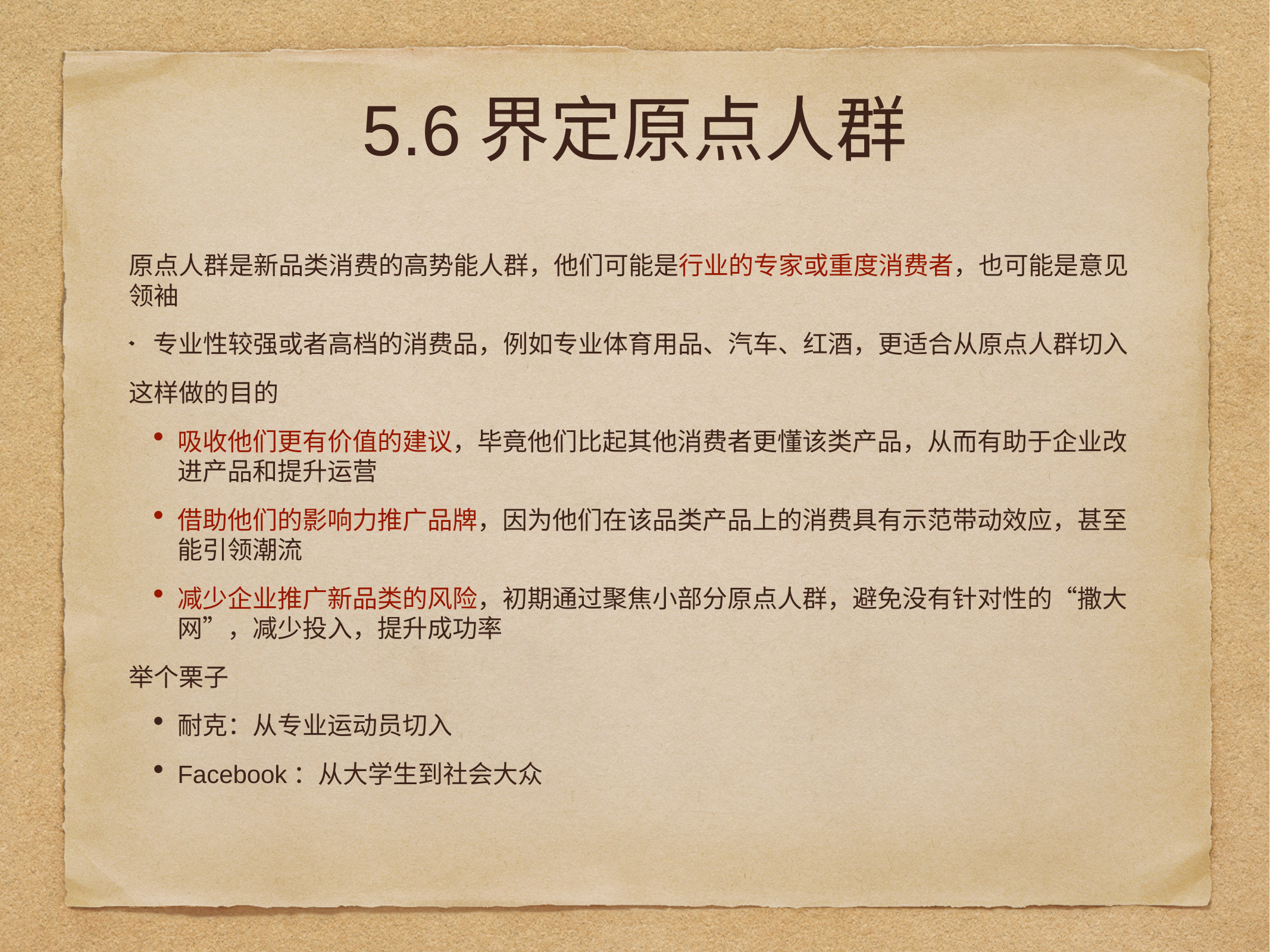

# 5.6界定原点人群
原点人群是新品类消费的高势能人群，他们可能是行业的专家或重度消费者，也可能是意见领袖
专业性较强或者高档的消费品，例如专业体育用品、汽车、红酒，更适合从原点人群切入
这样做的目的
吸收他们更有价值的建议，毕竟他们比起其他消费者更懂该类产品，从而有助于企业改进产品和提升运营
借助他们的影响力推广品牌，因为他们在该品类产品上的消费具有示范带动效应，甚至能引领潮流
减少企业推广新品类的风险，初期通过聚焦小部分原点人群，避免没有针对性的“撒大网”，减少投入，提升成功率
举个栗子
耐克：从专业运动员切入
Facebook：从大学生到社会大众